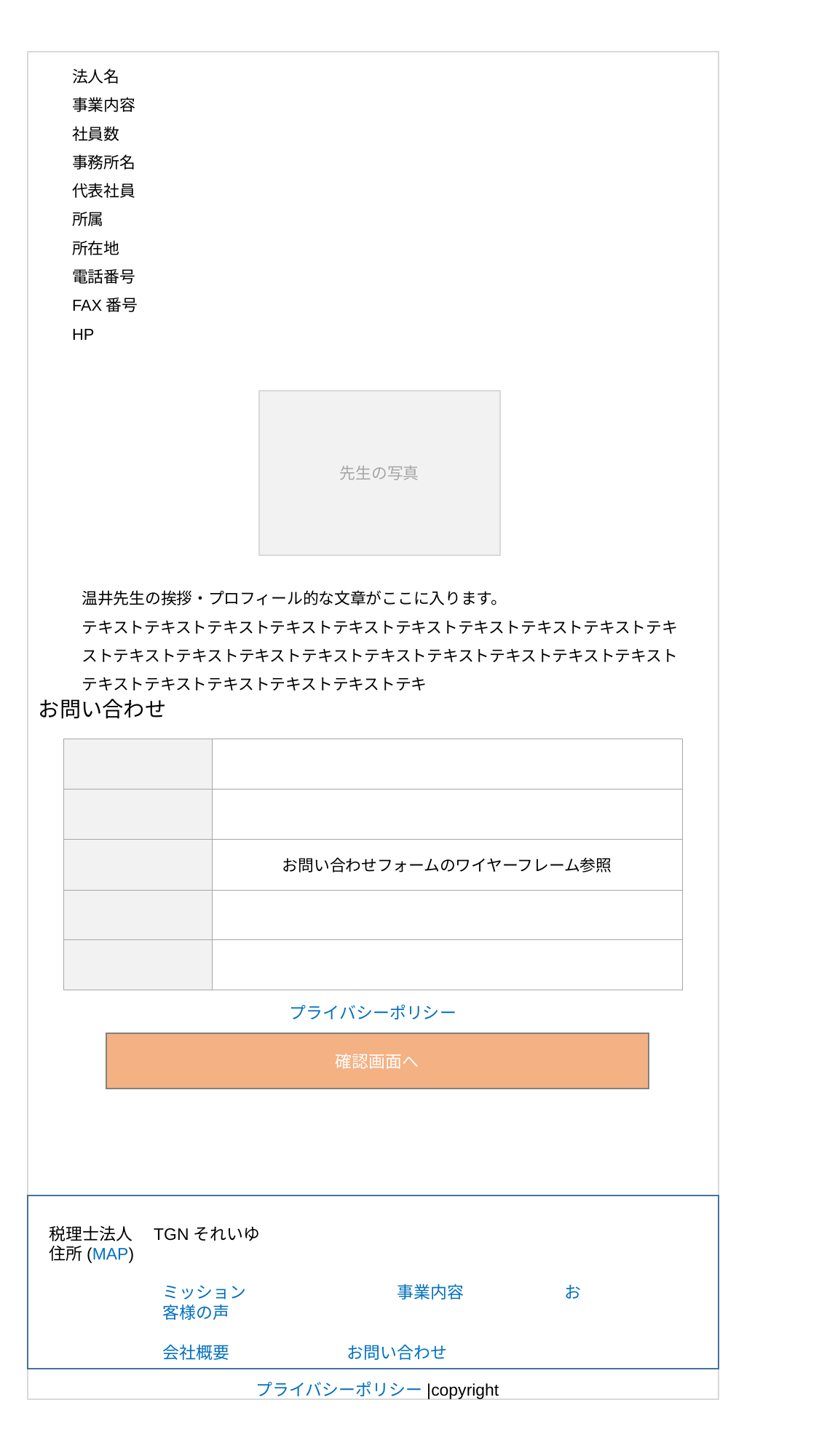

法人名
事業内容
社員数
事務所名
代表社員
所属
所在地
電話番号
FAX番号
HP

先生の写真
温井先生の挨拶・プロフィール的な文章がここに入ります。
テキストテキストテキストテキストテキストテキストテキストテキストテキストテキストテキストテキストテキストテキストテキストテキストテキストテキストテキストテキストテキストテキストテキストテキストテキ

お問い合わせ

|  |  |
| --- | --- |
|  |  |
|  | お問い合わせフォームのワイヤーフレーム参照 |
|  |  |
|  |  |
プライバシーポリシー
確認画面へ

税理士法人　TGNそれいゆ
住所(MAP)
ミッション　　　　　　　　　事業内容　　　　　　お客様の声

会社概要　　　　　　　お問い合わせ
プライバシーポリシー|copyright